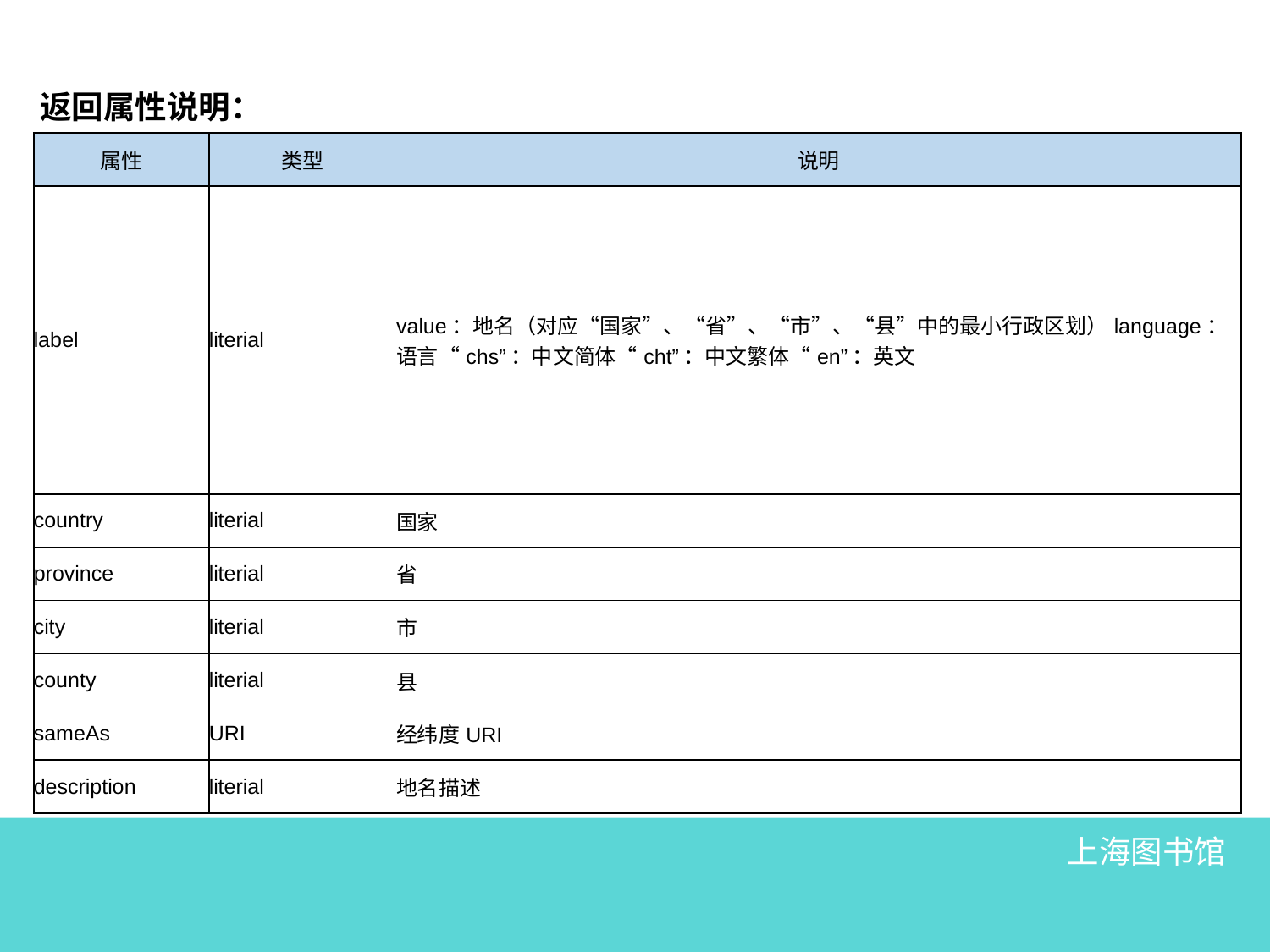

返回属性说明：
| 属性 | 类型 | 说明 |
| --- | --- | --- |
| label | literial | value：地名（对应“国家”、“省”、“市”、“县”中的最小行政区划）language：语言“chs”：中文简体“cht”：中文繁体“en”：英文 |
| country | literial | 国家 |
| province | literial | 省 |
| city | literial | 市 |
| county | literial | 县 |
| sameAs | URI | 经纬度URI |
| description | literial | 地名描述 |

上海图书馆